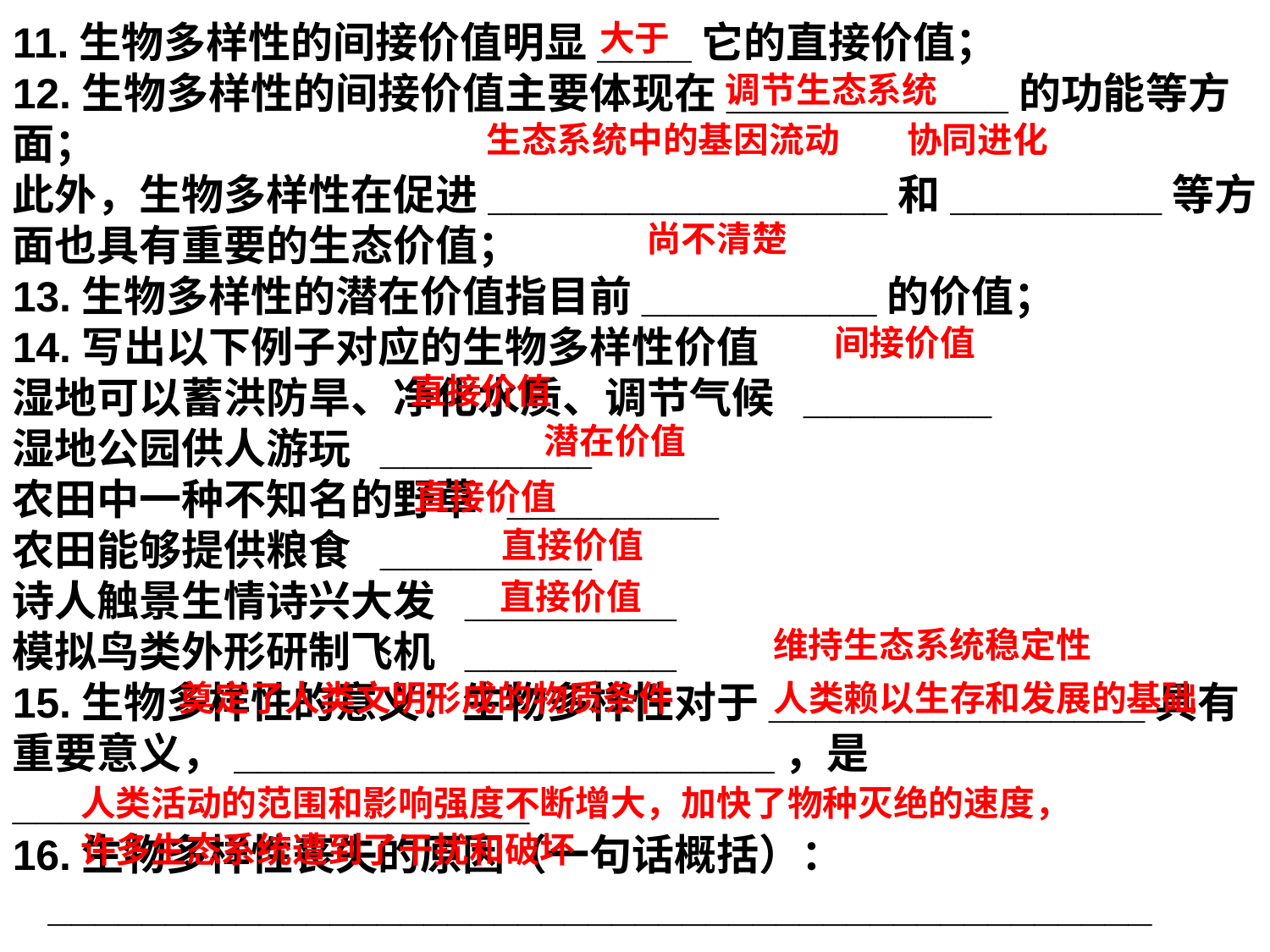

大于
11.生物多样性的间接价值明显____它的直接价值；
12.生物多样性的间接价值主要体现在____________的功能等方面；
此外，生物多样性在促进_________________和_________等方面也具有重要的生态价值；
13.生物多样性的潜在价值指目前__________的价值；
14.写出以下例子对应的生物多样性价值
湿地可以蓄洪防旱、净化水质、调节气候  ________
湿地公园供人游玩  _________
农田中一种不知名的野草  _________
农田能够提供粮食  _________
诗人触景生情诗兴大发  _________
模拟鸟类外形研制飞机  _________
15.生物多样性的意义：生物多样性对于________________具有重要意义，_______________________，是______________________
16.生物多样性丧失的原因（一句话概括）：
   _______________________________________________
   _______________________________________________

调节生态系统
生态系统中的基因流动
协同进化
尚不清楚
间接价值
直接价值
潜在价值
直接价值
直接价值
直接价值
维持生态系统稳定性
奠定了人类文明形成的物质条件
人类赖以生存和发展的基础
人类活动的范围和影响强度不断增大，加快了物种灭绝的速度，许多生态系统遭到了干扰和破坏